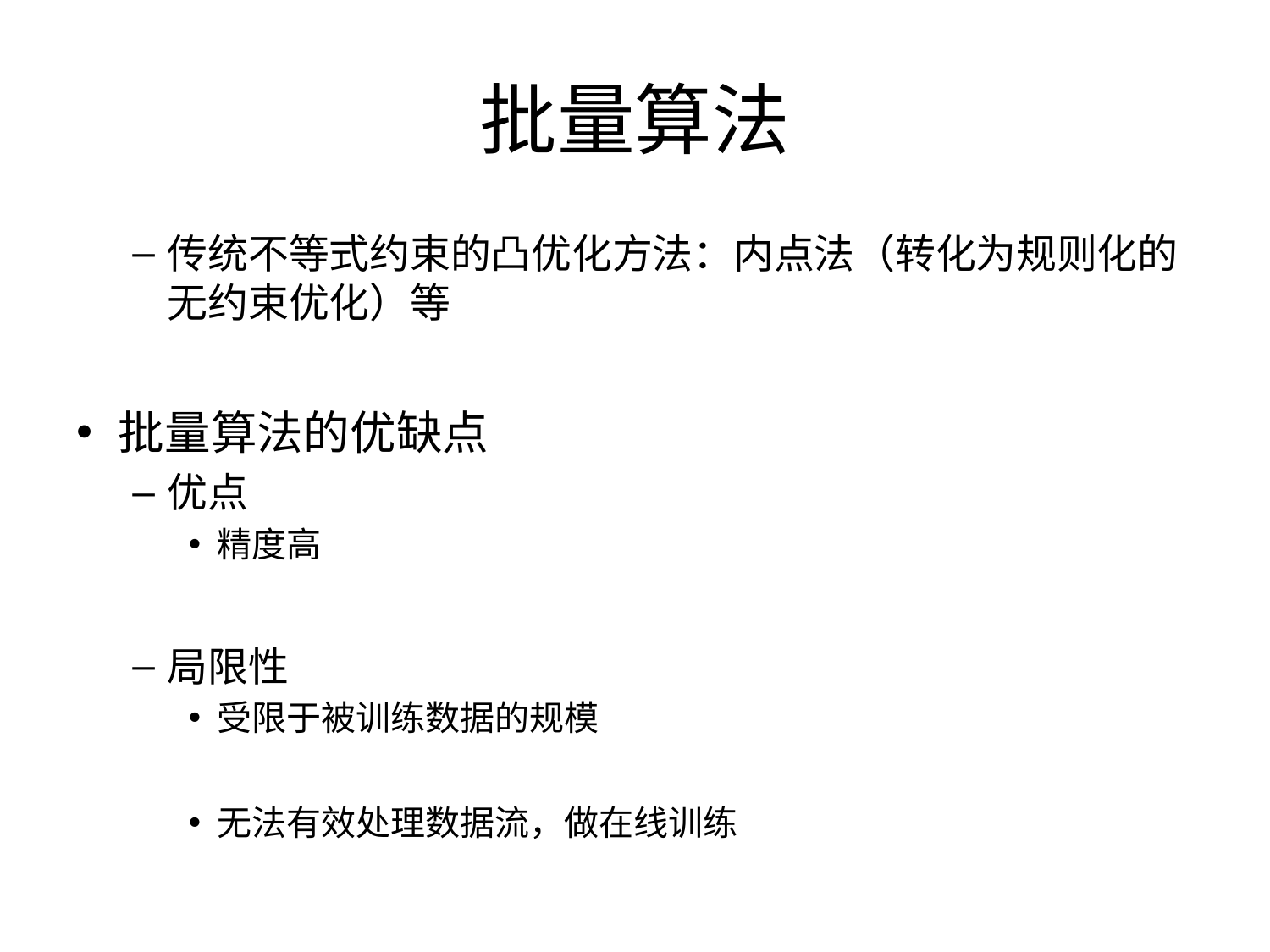

# 批量算法
传统不等式约束的凸优化方法：内点法（转化为规则化的无约束优化）等

批量算法的优缺点
优点
精度高

局限性
受限于被训练数据的规模

无法有效处理数据流，做在线训练